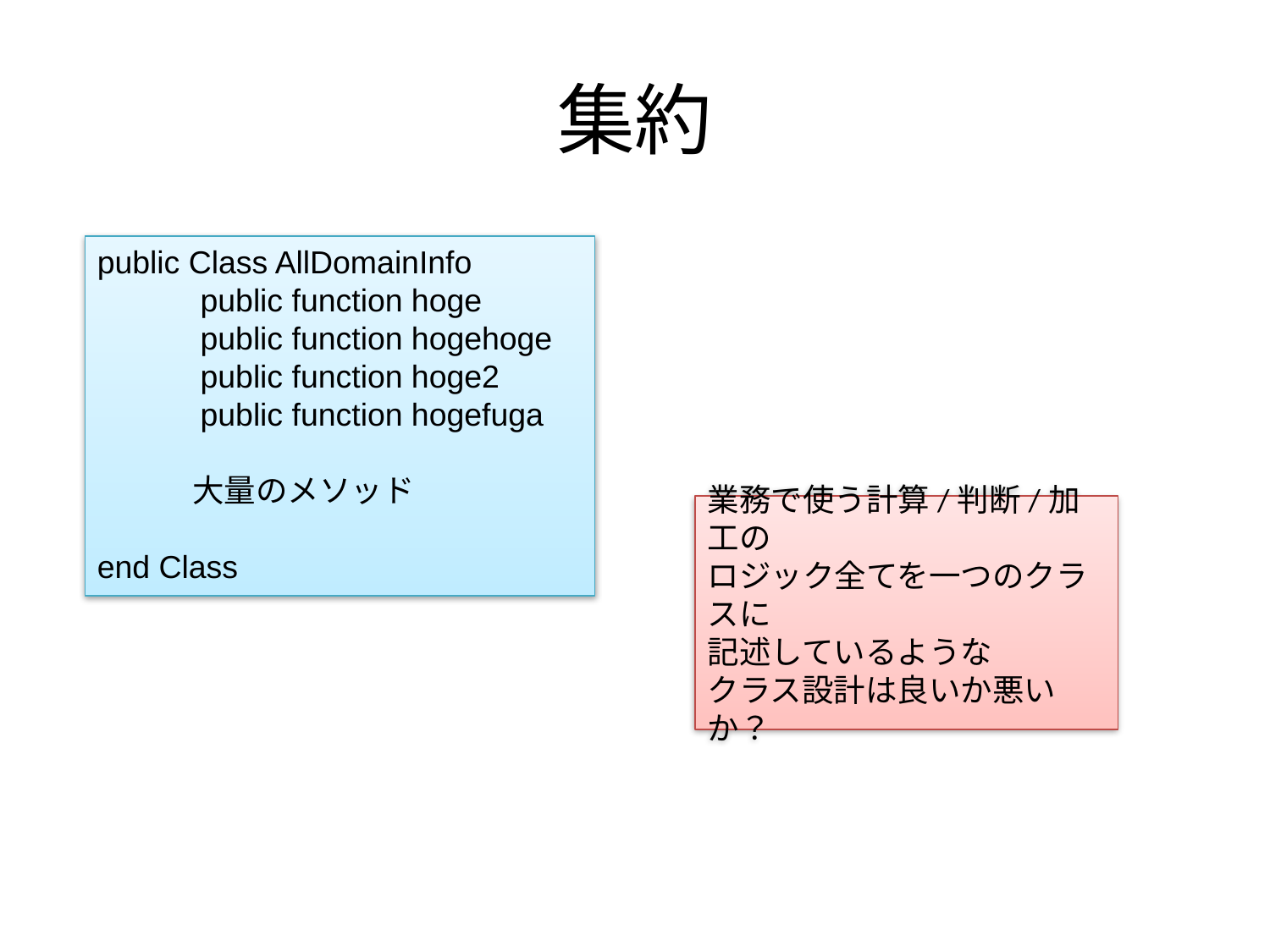

# 集約
public Class AllDomainInfo
　　　public function hoge
　　　public function hogehoge
　　　public function hoge2
　　　public function hogefuga

　　　大量のメソッド

end Class

業務で使う計算/判断/加工の
ロジック全てを一つのクラスに
記述しているような
クラス設計は良いか悪いか？